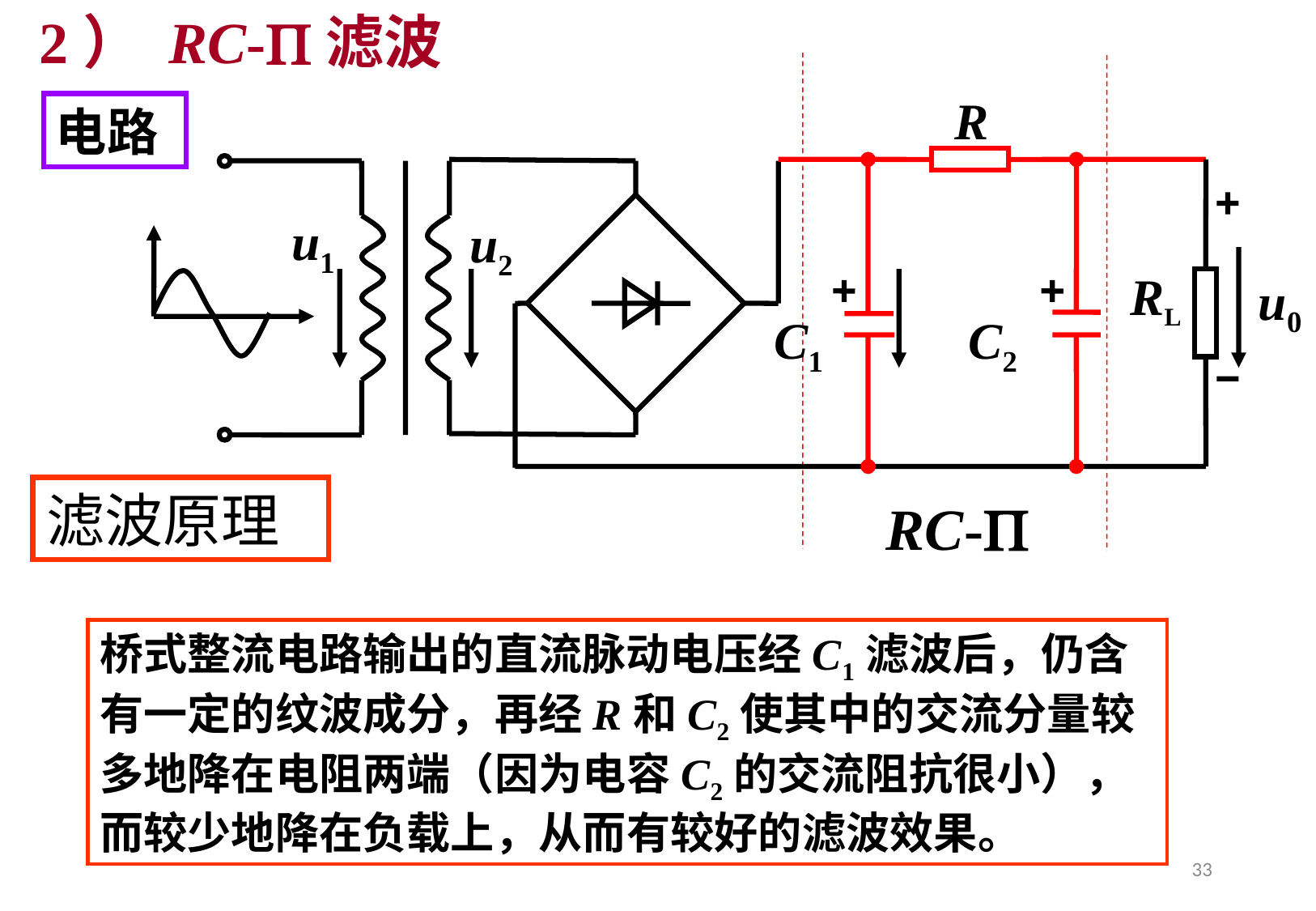

2） RC-Π滤波

R

u1

u2

RL
u0

C1
C2

电路
滤波原理
RC-Π
桥式整流电路输出的直流脉动电压经C1滤波后，仍含有一定的纹波成分，再经R和C2使其中的交流分量较多地降在电阻两端（因为电容C2的交流阻抗很小），而较少地降在负载上，从而有较好的滤波效果。
33